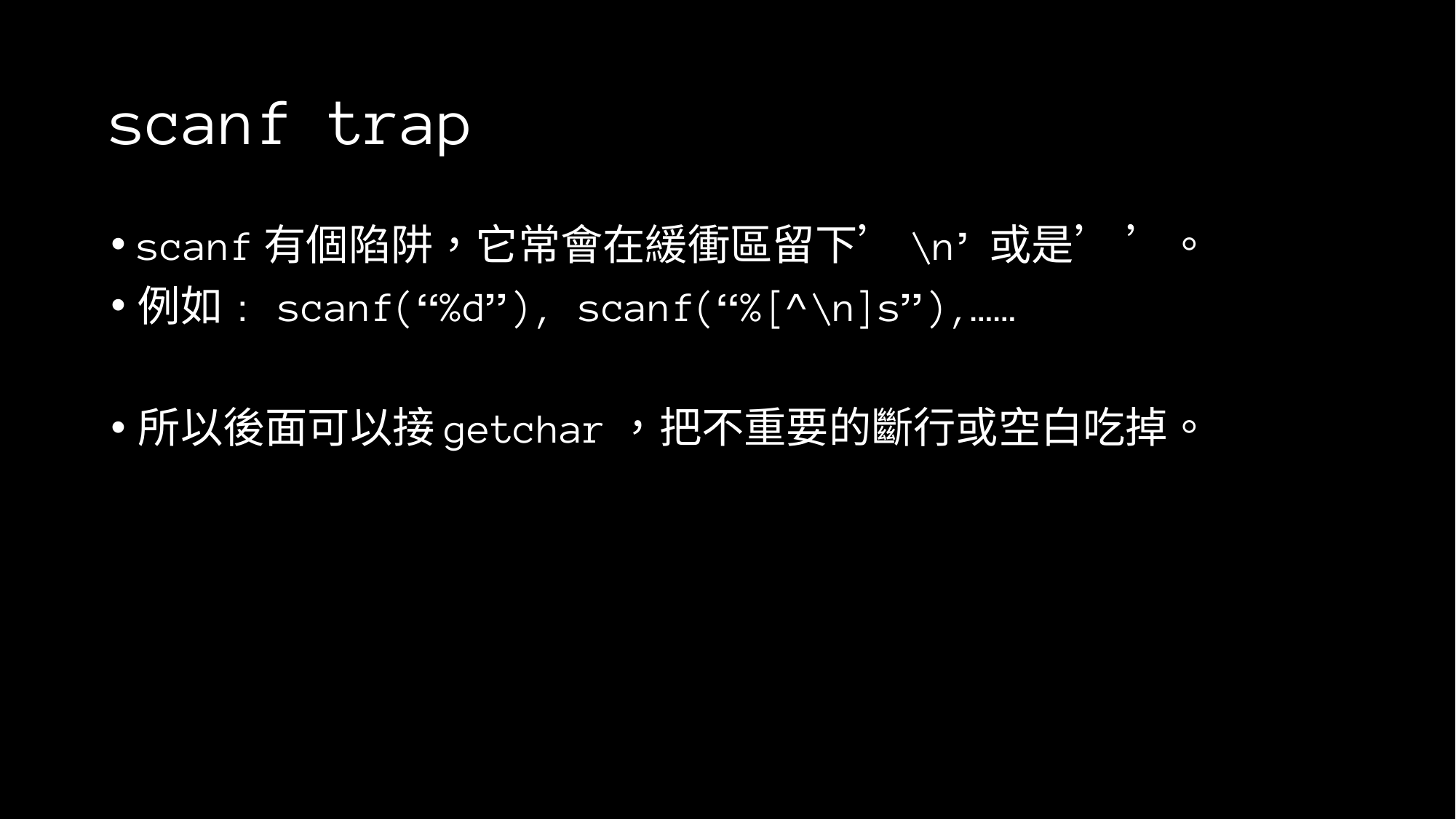

# scanf trap
scanf有個陷阱，它常會在緩衝區留下’\n’或是’ ’。
例如: scanf(“%d”), scanf(“%[^\n]s”),……

所以後面可以接getchar，把不重要的斷行或空白吃掉。